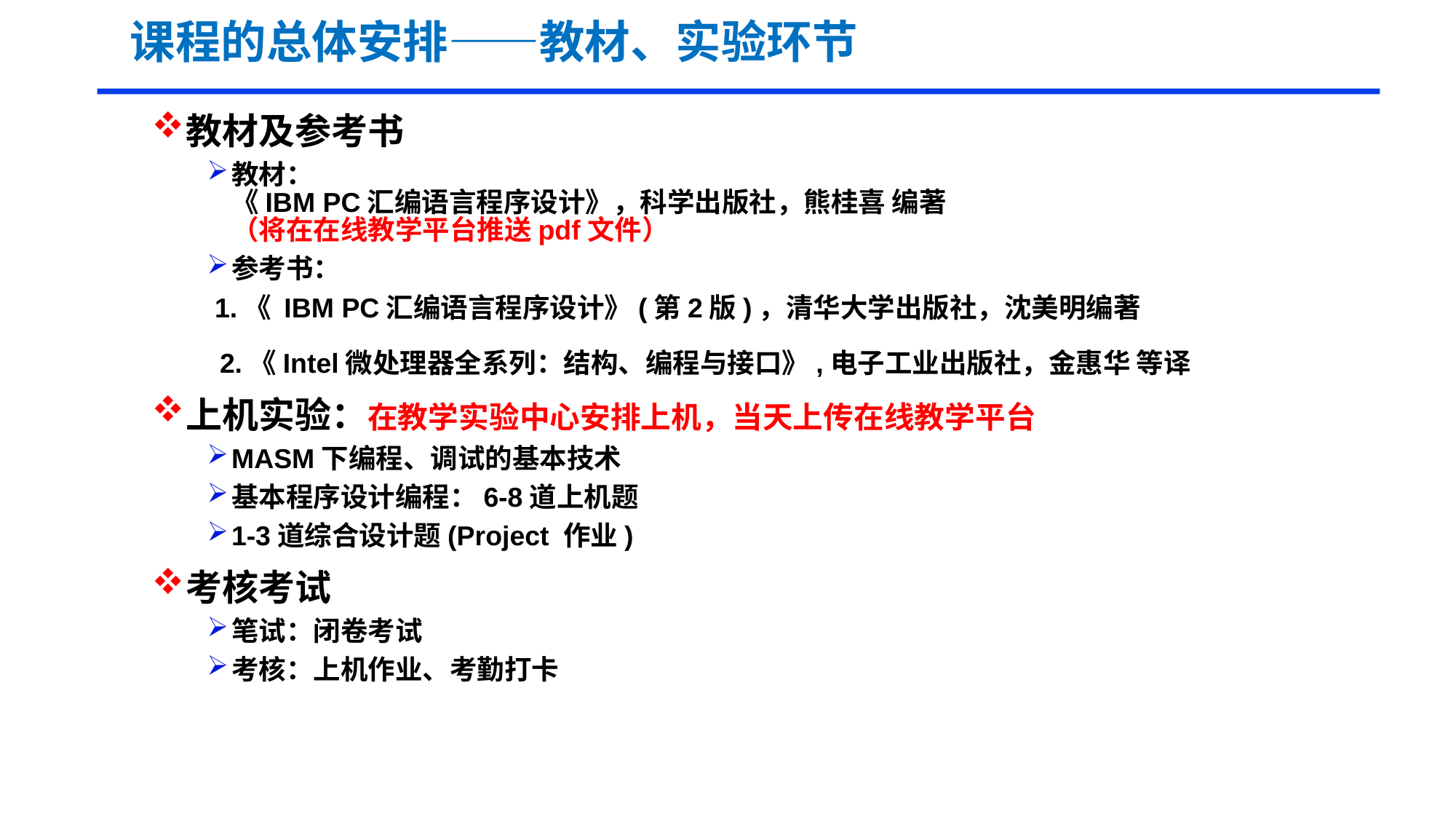

# 课程的总体安排——教材、实验环节
教材及参考书
教材：
《IBM PC汇编语言程序设计》，科学出版社，熊桂喜 编著
（将在在线教学平台推送pdf文件）
参考书：
 1.《 IBM PC汇编语言程序设计》(第2版)，清华大学出版社，沈美明编著
 2.《Intel微处理器全系列：结构、编程与接口》,电子工业出版社，金惠华 等译
上机实验：在教学实验中心安排上机，当天上传在线教学平台
MASM下编程、调试的基本技术
基本程序设计编程：6-8道上机题
1-3道综合设计题(Project 作业)
考核考试
笔试：闭卷考试
考核：上机作业、考勤打卡